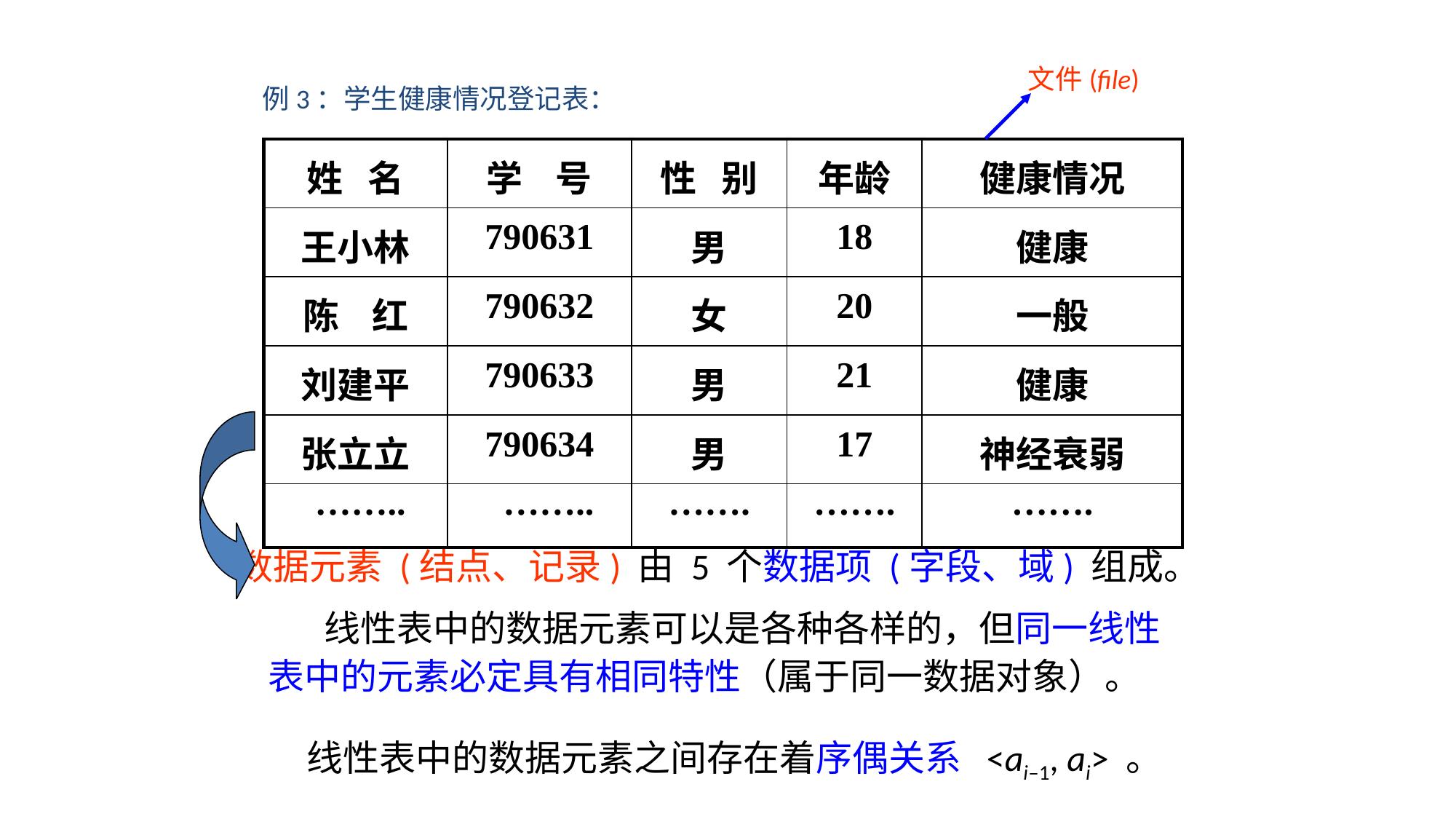

文件(file)
例3：学生健康情况登记表：

| 姓 名 | 学 号 | 性 别 | 年龄 | 健康情况 |
| --- | --- | --- | --- | --- |
| 王小林 | 790631 | 男 | 18 | 健康 |
| 陈 红 | 790632 | 女 | 20 | 一般 |
| 刘建平 | 790633 | 男 | 21 | 健康 |
| 张立立 | 790634 | 男 | 17 | 神经衰弱 |
| …….. | …….. | ……. | ……. | ……. |

数据元素 (结点、记录) 由 5 个数据项 (字段、域) 组成。
        线性表中的数据元素可以是各种各样的，但同一线性
表中的元素必定具有相同特性（属于同一数据对象）。
        线性表中的数据元素之间存在着序偶关系  <ai–1, ai> 。